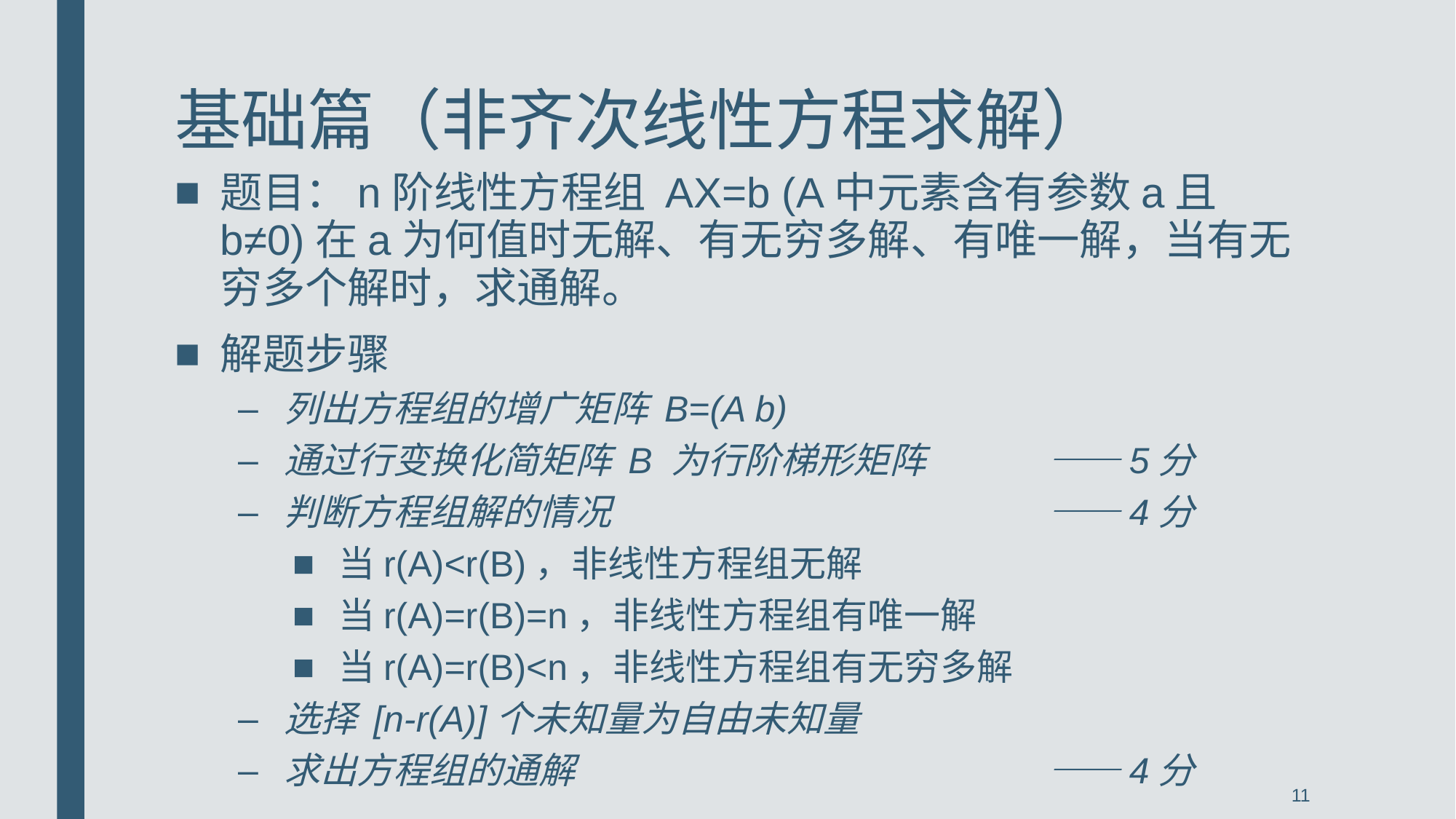

# 基础篇（非齐次线性方程求解）
题目：n阶线性方程组 AX=b (A中元素含有参数a且b≠0)在a为何值时无解、有无穷多解、有唯一解，当有无穷多个解时，求通解。
解题步骤
列出方程组的增广矩阵 B=(A b)
通过行变换化简矩阵 B 为行阶梯形矩阵		——5分
判断方程组解的情况				——4分
当r(A)<r(B)，非线性方程组无解
当r(A)=r(B)=n，非线性方程组有唯一解
当r(A)=r(B)<n，非线性方程组有无穷多解
选择 [n-r(A)]个未知量为自由未知量
求出方程组的通解					——4分
11